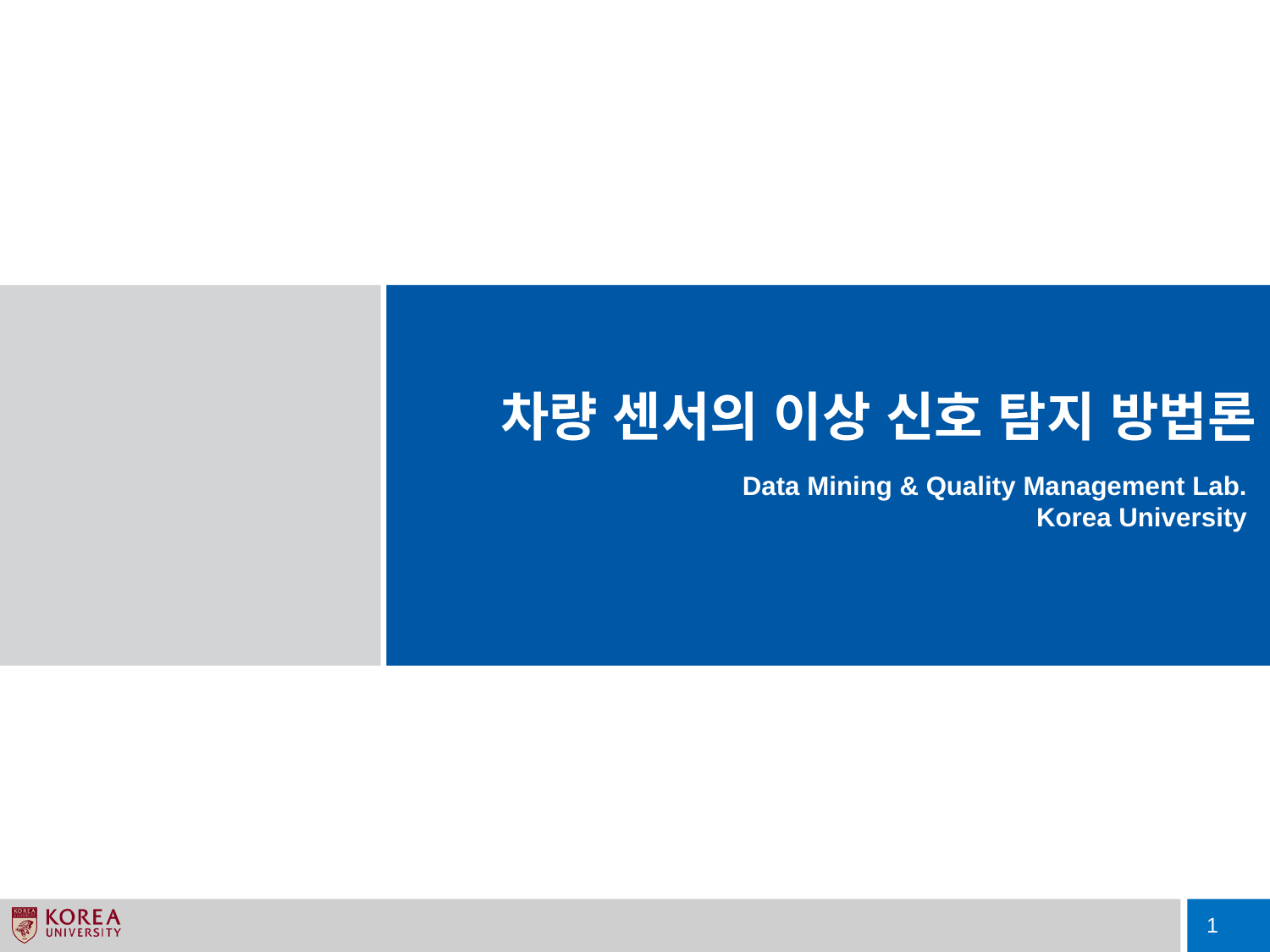

# 차량 센서의 이상 신호 탐지 방법론
Data Mining & Quality Management Lab.
Korea University

1